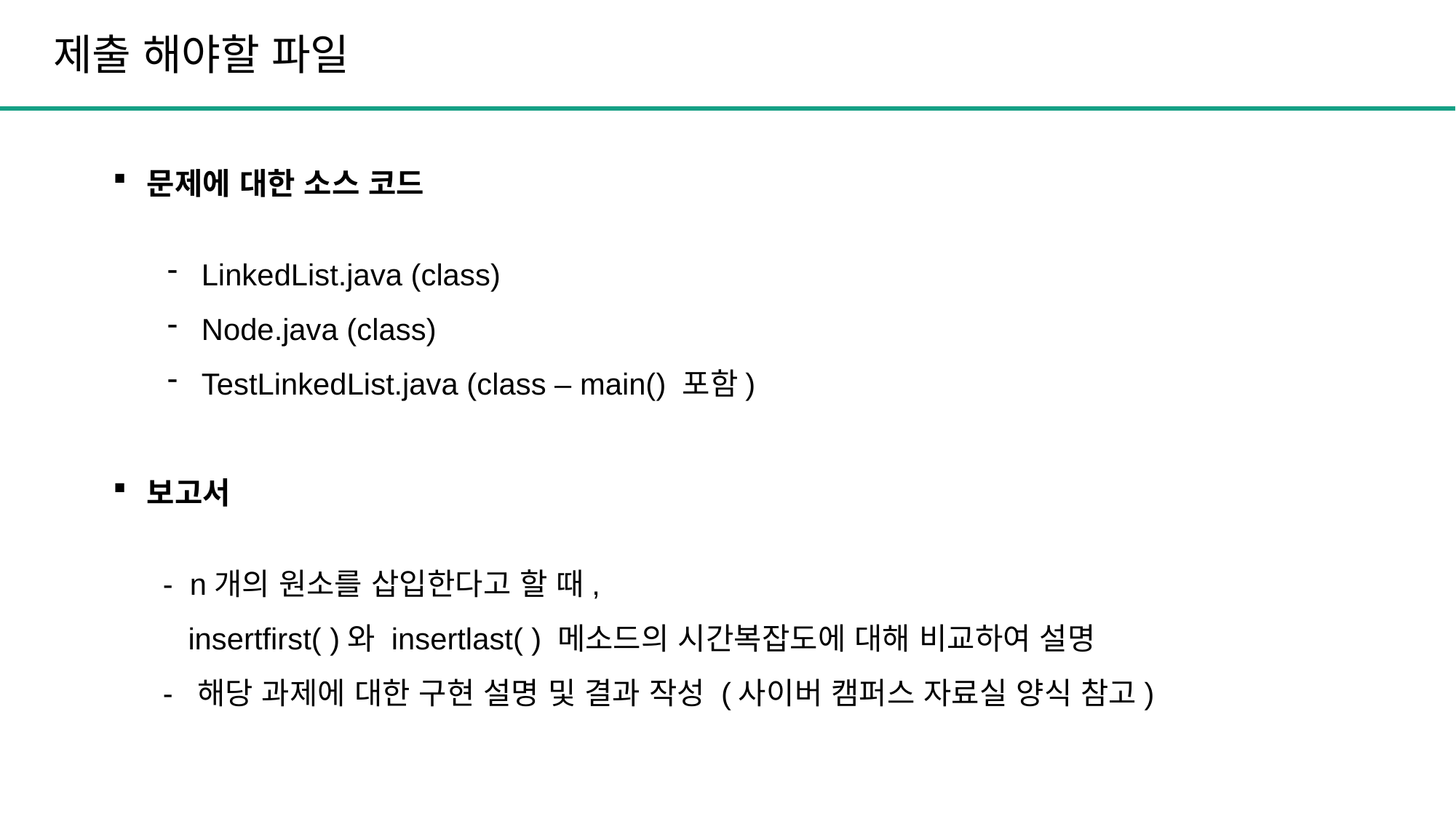

제출 해야할 파일
문제에 대한 소스 코드

LinkedList.java (class)
Node.java (class)
TestLinkedList.java (class – main() 포함)

보고서

      -  n개의 원소를 삽입한다고 할 때,
         insertfirst( )와 insertlast( ) 메소드의 시간복잡도에 대해 비교하여 설명
      -  해당 과제에 대한 구현 설명 및 결과 작성 (사이버 캠퍼스 자료실 양식 참고)